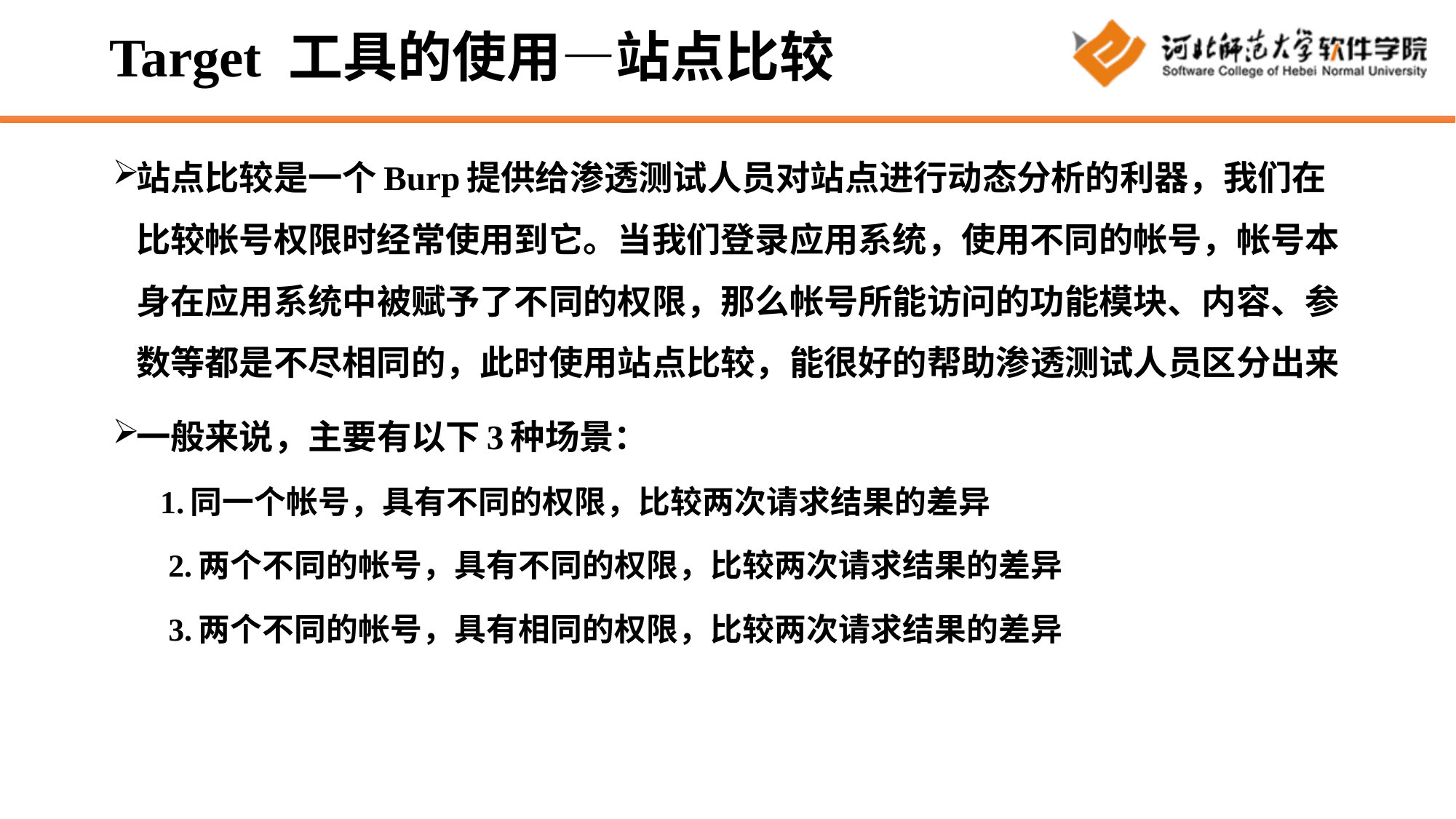

# Target 工具的使用—站点比较
站点比较是一个Burp提供给渗透测试人员对站点进行动态分析的利器，我们在比较帐号权限时经常使用到它。当我们登录应用系统，使用不同的帐号，帐号本身在应用系统中被赋予了不同的权限，那么帐号所能访问的功能模块、内容、参数等都是不尽相同的，此时使用站点比较，能很好的帮助渗透测试人员区分出来
一般来说，主要有以下3种场景：
1.同一个帐号，具有不同的权限，比较两次请求结果的差异
 2.两个不同的帐号，具有不同的权限，比较两次请求结果的差异
 3.两个不同的帐号，具有相同的权限，比较两次请求结果的差异